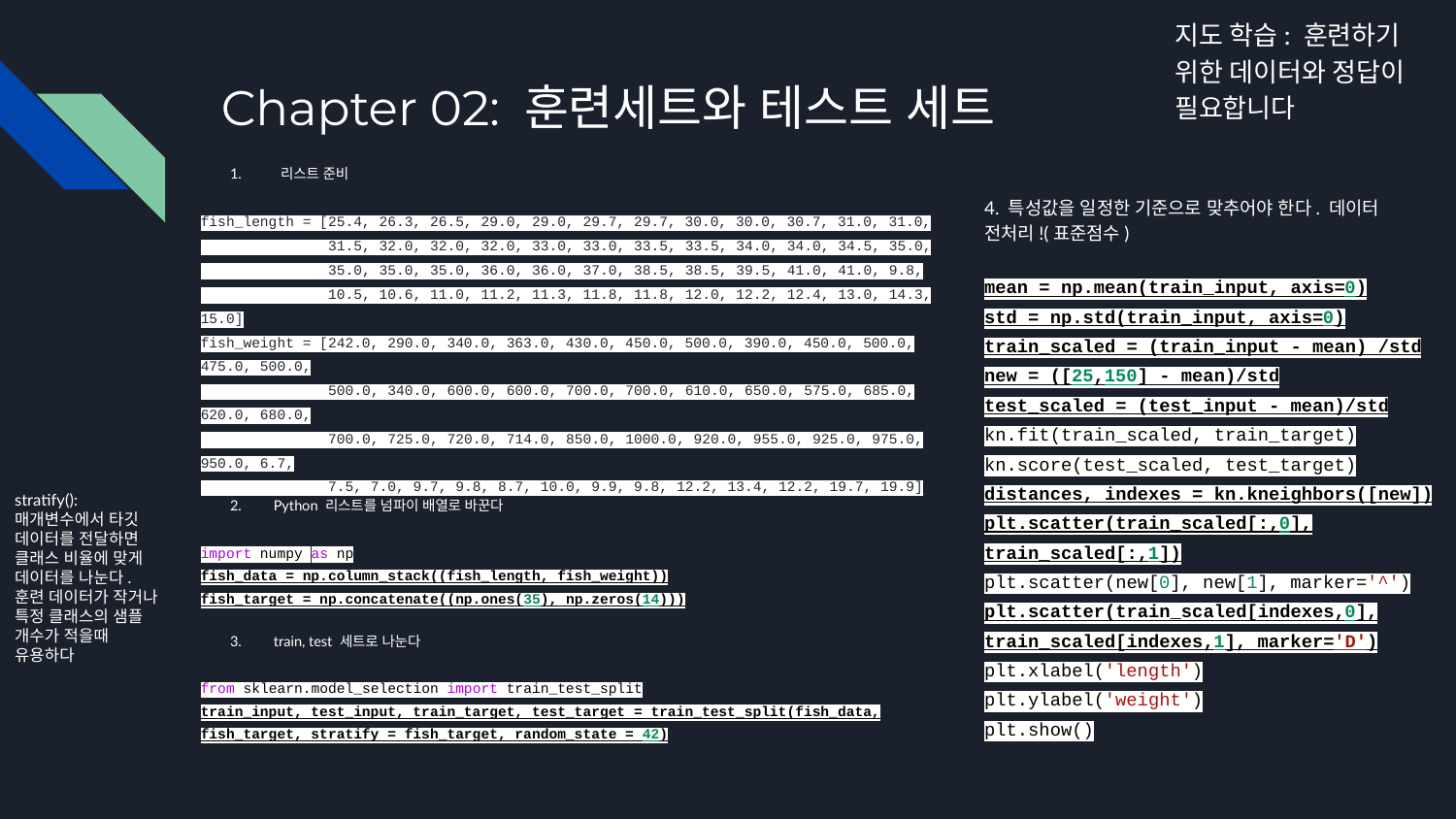

지도 학습: 훈련하기 위한 데이터와 정답이 필요합니다
# Chapter 02: 훈련세트와 테스트 세트
 리스트 준비
fish_length = [25.4, 26.3, 26.5, 29.0, 29.0, 29.7, 29.7, 30.0, 30.0, 30.7, 31.0, 31.0,
               31.5, 32.0, 32.0, 32.0, 33.0, 33.0, 33.5, 33.5, 34.0, 34.0, 34.5, 35.0,
               35.0, 35.0, 35.0, 36.0, 36.0, 37.0, 38.5, 38.5, 39.5, 41.0, 41.0, 9.8,
               10.5, 10.6, 11.0, 11.2, 11.3, 11.8, 11.8, 12.0, 12.2, 12.4, 13.0, 14.3, 15.0]
fish_weight = [242.0, 290.0, 340.0, 363.0, 430.0, 450.0, 500.0, 390.0, 450.0, 500.0, 475.0, 500.0,
               500.0, 340.0, 600.0, 600.0, 700.0, 700.0, 610.0, 650.0, 575.0, 685.0, 620.0, 680.0,
               700.0, 725.0, 720.0, 714.0, 850.0, 1000.0, 920.0, 955.0, 925.0, 975.0, 950.0, 6.7,
               7.5, 7.0, 9.7, 9.8, 8.7, 10.0, 9.9, 9.8, 12.2, 13.4, 12.2, 19.7, 19.9]
Python 리스트를 넘파이 배열로 바꾼다
import numpy as np
fish_data = np.column_stack((fish_length, fish_weight))
fish_target = np.concatenate((np.ones(35), np.zeros(14)))

train, test 세트로 나눈다
from sklearn.model_selection import train_test_split
train_input, test_input, train_target, test_target = train_test_split(fish_data, fish_target, stratify = fish_target, random_state = 42)
4. 특성값을 일정한 기준으로 맞추어야 한다. 데이터 전처리!(표준점수)
mean = np.mean(train_input, axis=0)
std = np.std(train_input, axis=0)
train_scaled = (train_input - mean) /std
new = ([25,150] - mean)/std
test_scaled = (test_input - mean)/std
kn.fit(train_scaled, train_target)
kn.score(test_scaled, test_target)
distances, indexes = kn.kneighbors([new])
plt.scatter(train_scaled[:,0], train_scaled[:,1])
plt.scatter(new[0], new[1], marker='^')
plt.scatter(train_scaled[indexes,0], train_scaled[indexes,1], marker='D')
plt.xlabel('length')
plt.ylabel('weight')
plt.show()

stratify():  매개변수에서 타깃 데이터를 전달하면 클래스 비율에 맞게 데이터를 나눈다. 훈련 데이터가 작거나 특정 클래스의 샘플 개수가 적을때 유용하다